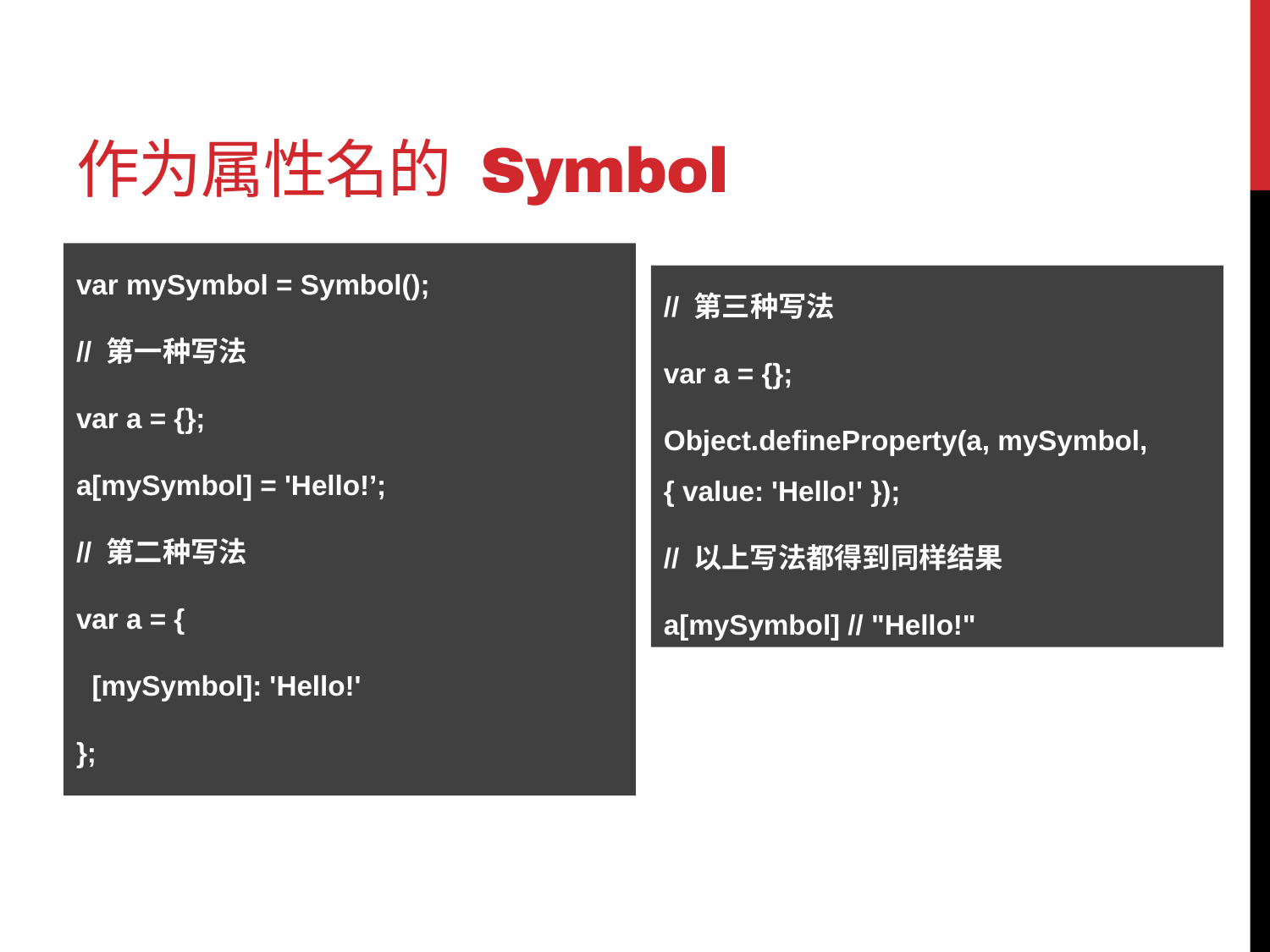

# 作为属性名的 Symbol
var mySymbol = Symbol();
// 第一种写法
var a = {};
a[mySymbol] = 'Hello!’;
// 第二种写法
var a = {
  [mySymbol]: 'Hello!'
};
// 第三种写法
var a = {};
Object.defineProperty(a, mySymbol, { value: 'Hello!' });
// 以上写法都得到同样结果
a[mySymbol] // "Hello!"